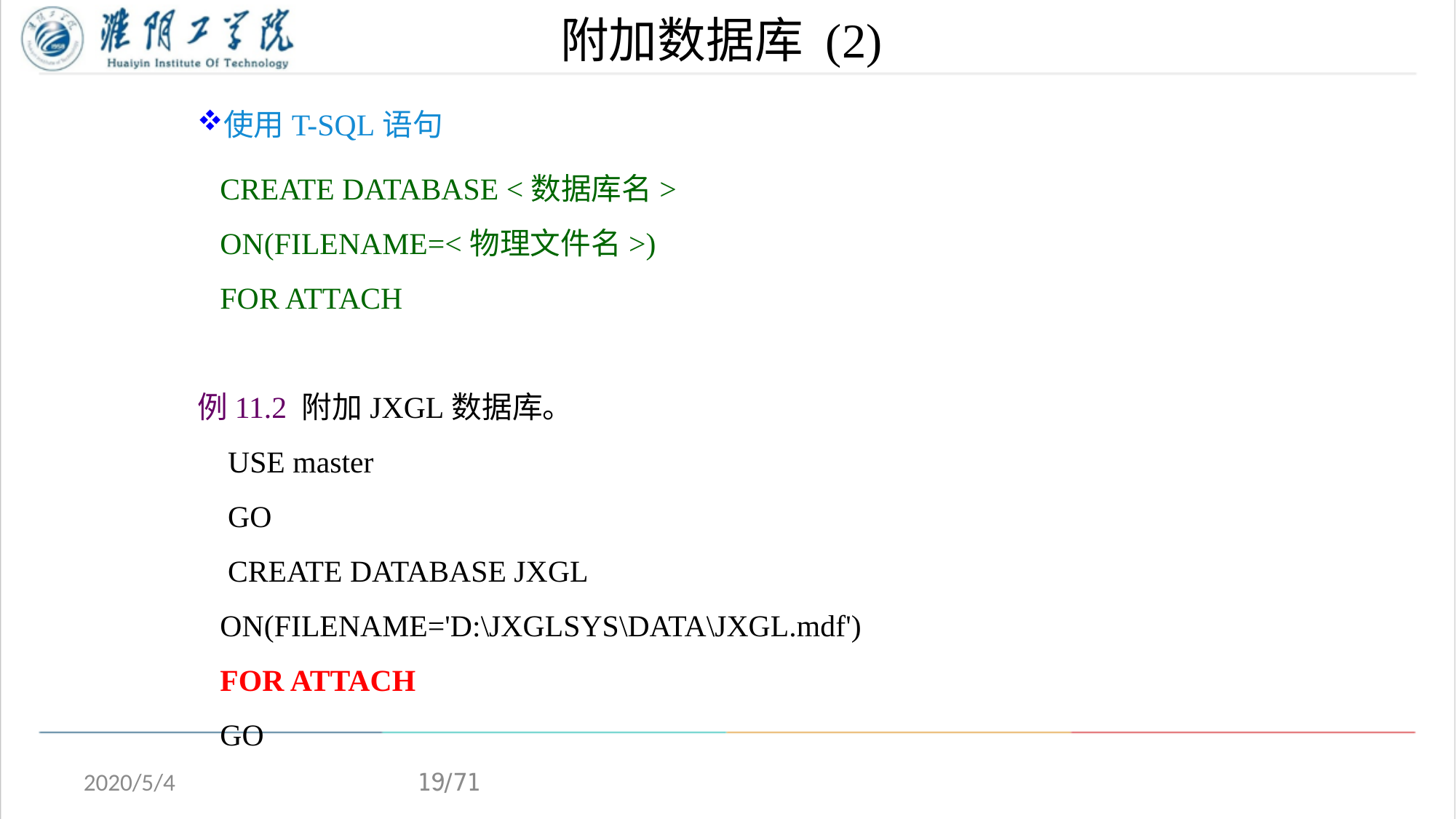

# 附加数据库 (2)
使用T-SQL语句
   CREATE DATABASE <数据库名>
   ON(FILENAME=<物理文件名>)
   FOR ATTACH

例11.2 附加JXGL数据库。
    USE master
    GO
    CREATE DATABASE JXGL
   ON(FILENAME='D:\JXGLSYS\DATA\JXGL.mdf')
   FOR ATTACH
   GO
19/71
2020/5/4